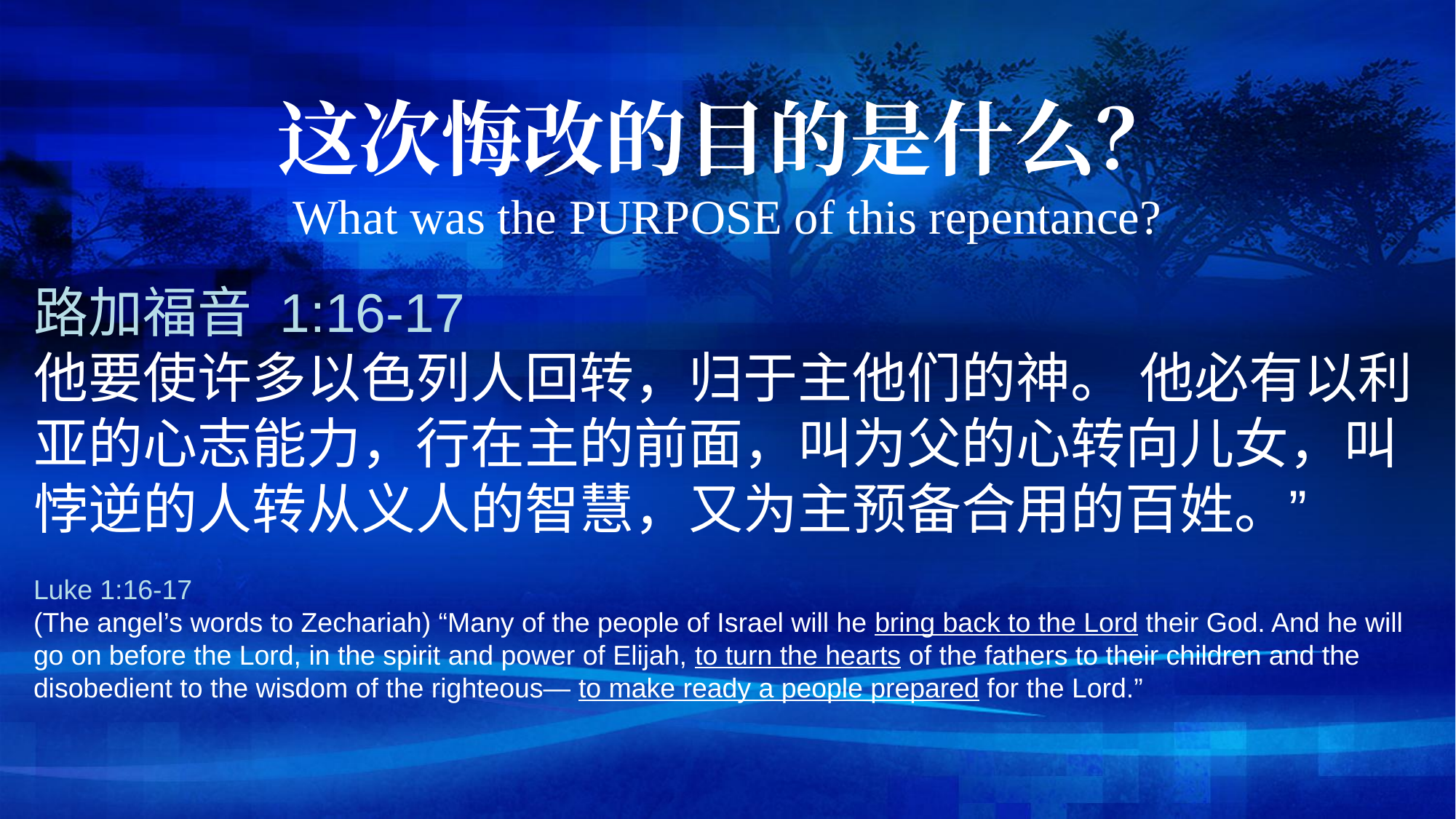

这次悔改的目的是什么？
What was the PURPOSE of this repentance?
路加福音 1:16-17
他要使许多以色列人回转，归于主他们的神。 他必有以利亚的心志能力，行在主的前面，叫为父的心转向儿女，叫悖逆的人转从义人的智慧，又为主预备合用的百姓。”

Luke 1:16-17
(The angel’s words to Zechariah) “Many of the people of Israel will he bring back to the Lord their God. And he will go on before the Lord, in the spirit and power of Elijah, to turn the hearts of the fathers to their children and the disobedient to the wisdom of the righteous— to make ready a people prepared for the Lord.”